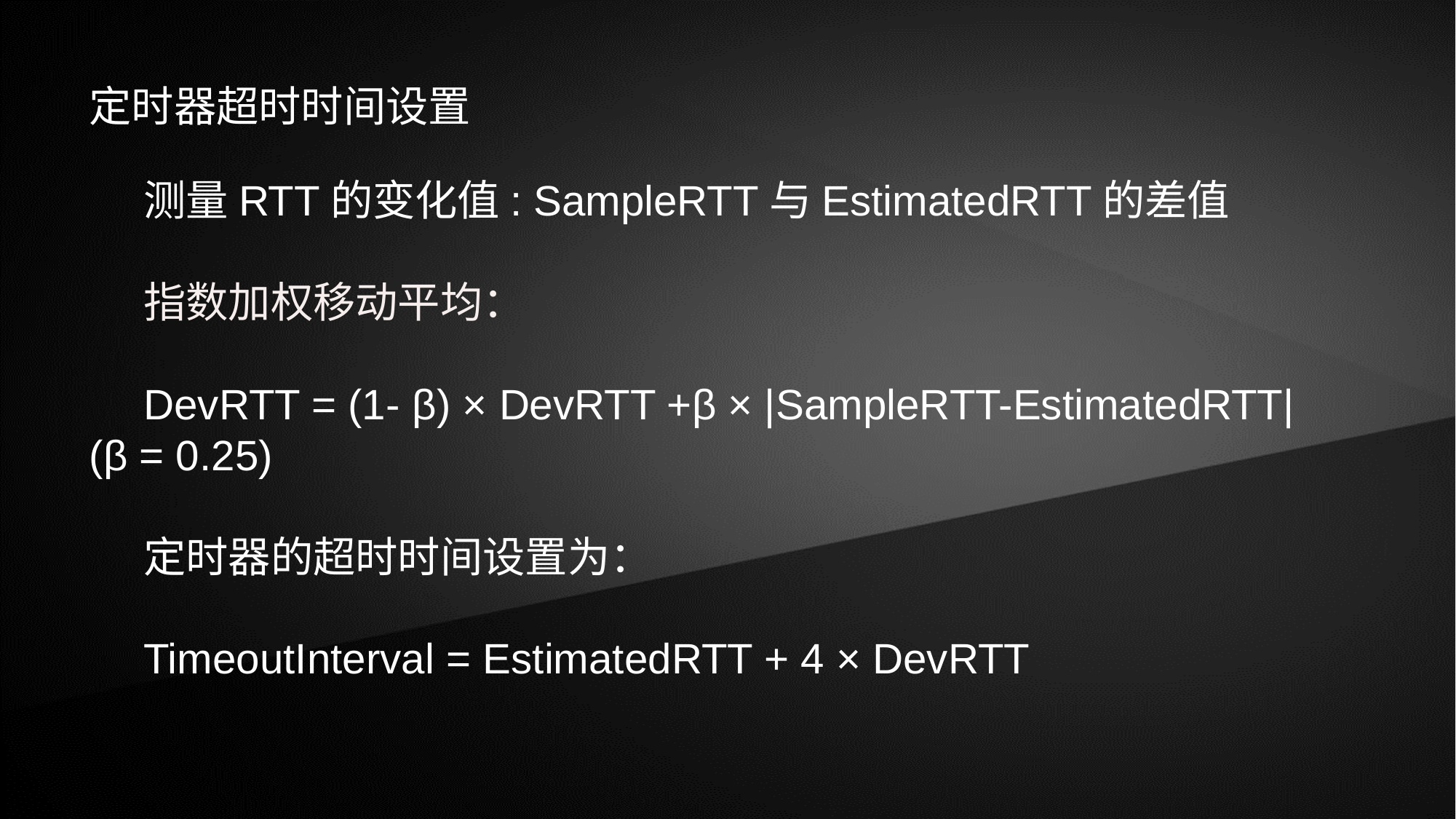

定时器超时时间设置
测量RTT的变化值: SampleRTT与EstimatedRTT的差值

指数加权移动平均：

DevRTT = (1- β) × DevRTT +β × |SampleRTT-EstimatedRTT| (β = 0.25)

定时器的超时时间设置为：

TimeoutInterval = EstimatedRTT + 4 × DevRTT